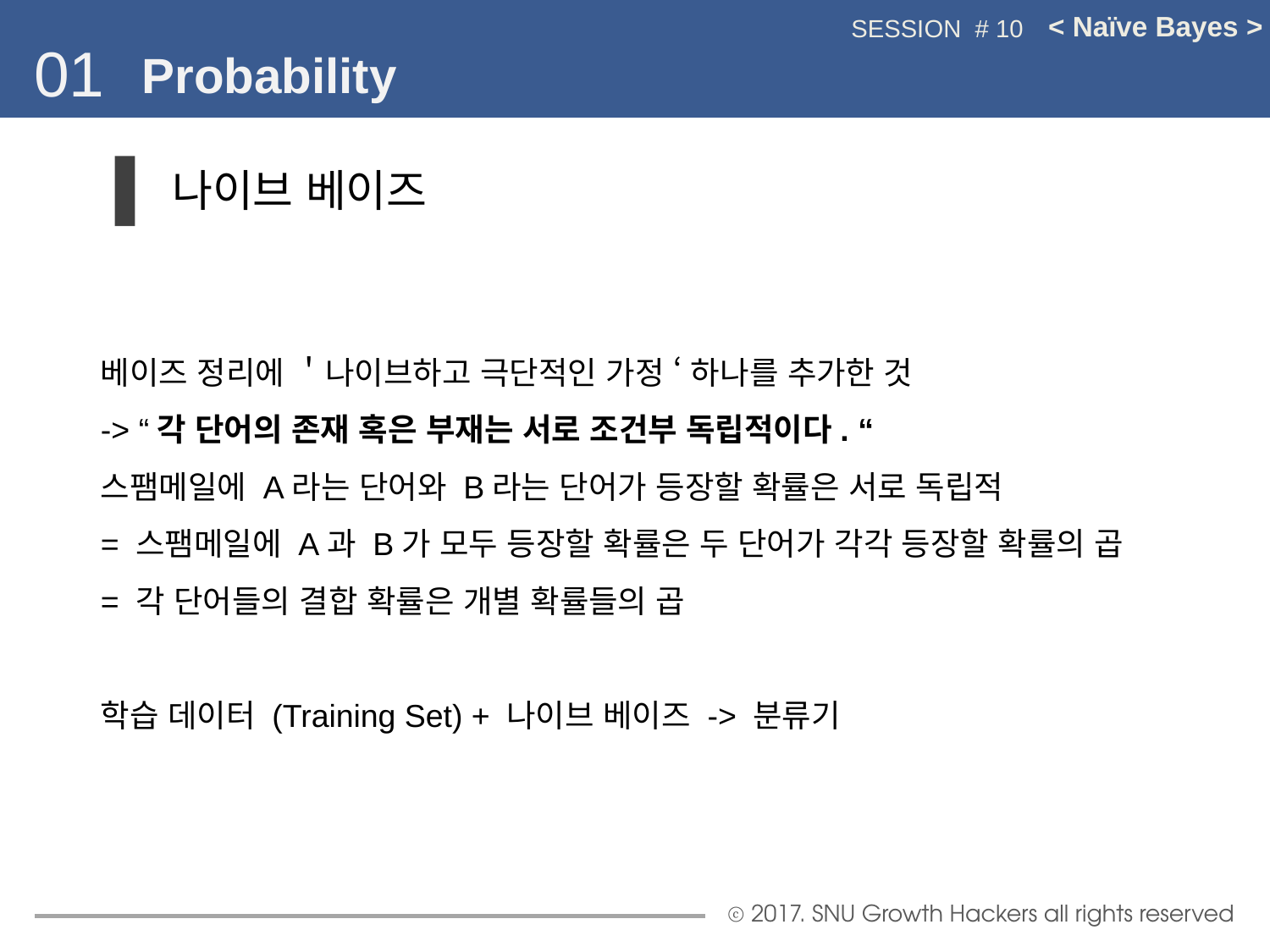

< Naïve Bayes >
SESSION  # 10
01
Probability
나이브 베이즈

베이즈 정리에 ＇나이브하고 극단적인 가정 ‘ 하나를 추가한 것
-> “각 단어의 존재 혹은 부재는 서로 조건부 독립적이다. “
스팸메일에 A라는 단어와 B라는 단어가 등장할 확률은 서로 독립적
= 스팸메일에 A과 B가 모두 등장할 확률은 두 단어가 각각 등장할 확률의 곱
= 각 단어들의 결합 확률은 개별 확률들의 곱

학습 데이터 (Training Set) + 나이브 베이즈 -> 분류기
ⓒ 2017. SNU Growth Hackers all rights reserved